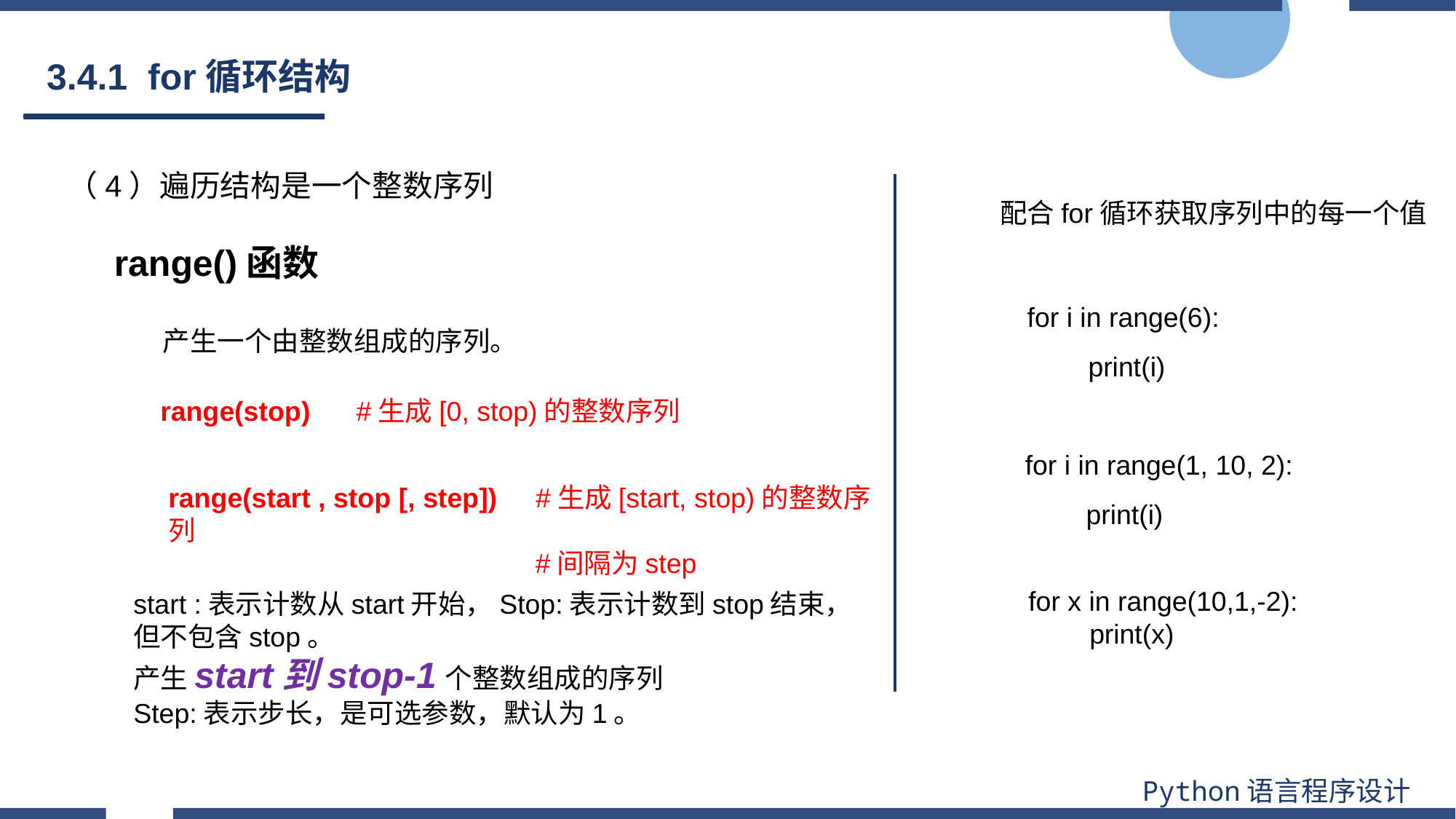

# 3.4.1  for循环结构
（4）遍历结构是一个整数序列
配合for循环获取序列中的每一个值
range()函数
for i in range(6):
        print(i)
产生一个由整数组成的序列。
range(stop)      #生成[0, stop)的整数序列
for i in range(1, 10, 2):
        print(i)
range(start , stop [, step])     #生成[start, stop)的整数序列
                                                #间隔为step
for x in range(10,1,-2):
        print(x)
start :表示计数从start开始，Stop:表示计数到stop结束，但不包含stop。
产生start到stop-1个整数组成的序列
Step:表示步长，是可选参数，默认为1。